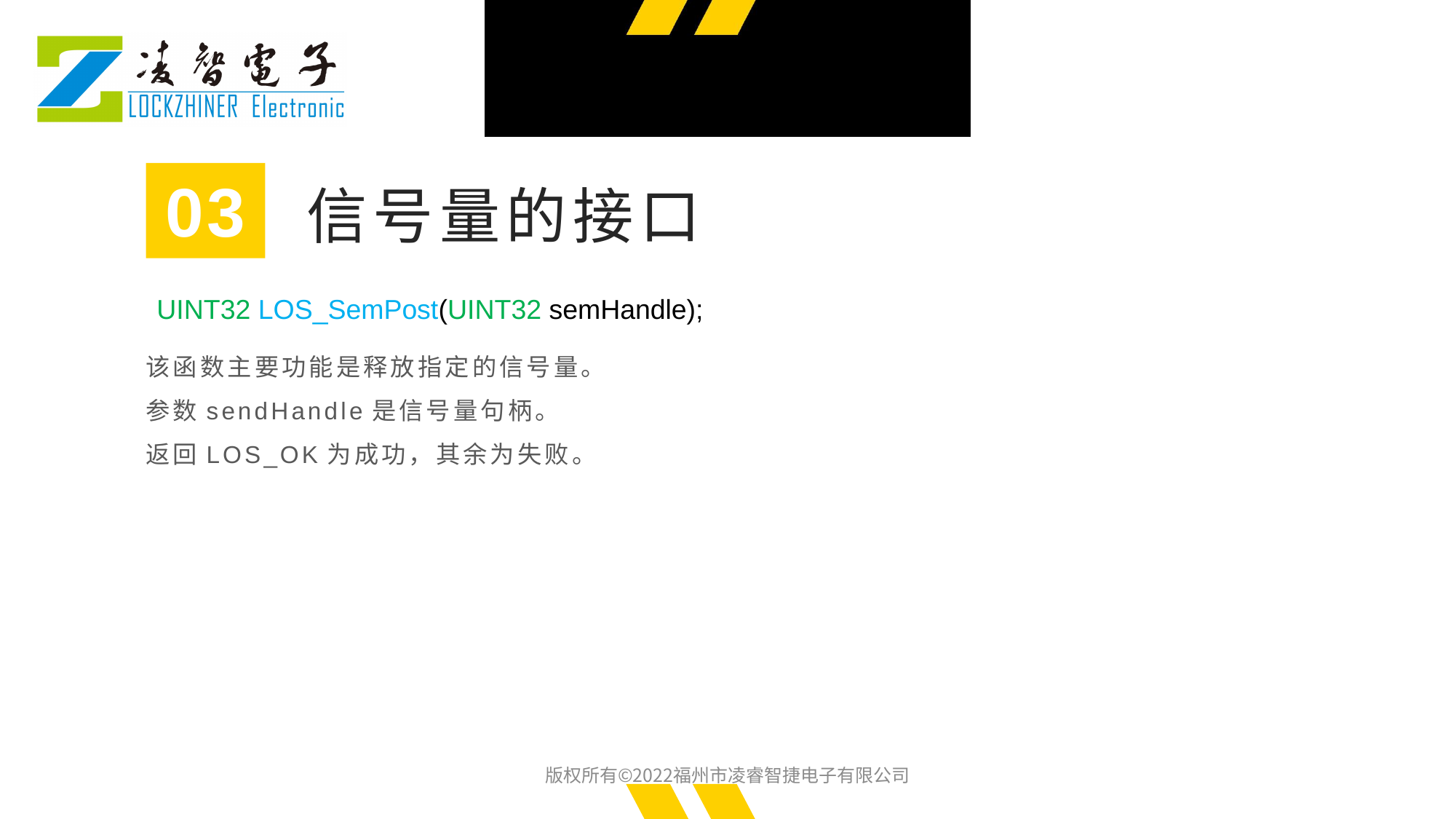

03
信号量的接口
UINT32 LOS_SemPost(UINT32 semHandle);
该函数主要功能是释放指定的信号量。
参数sendHandle是信号量句柄。
返回LOS_OK为成功，其余为失败。
版权所有©2022福州市凌睿智捷电子有限公司
10